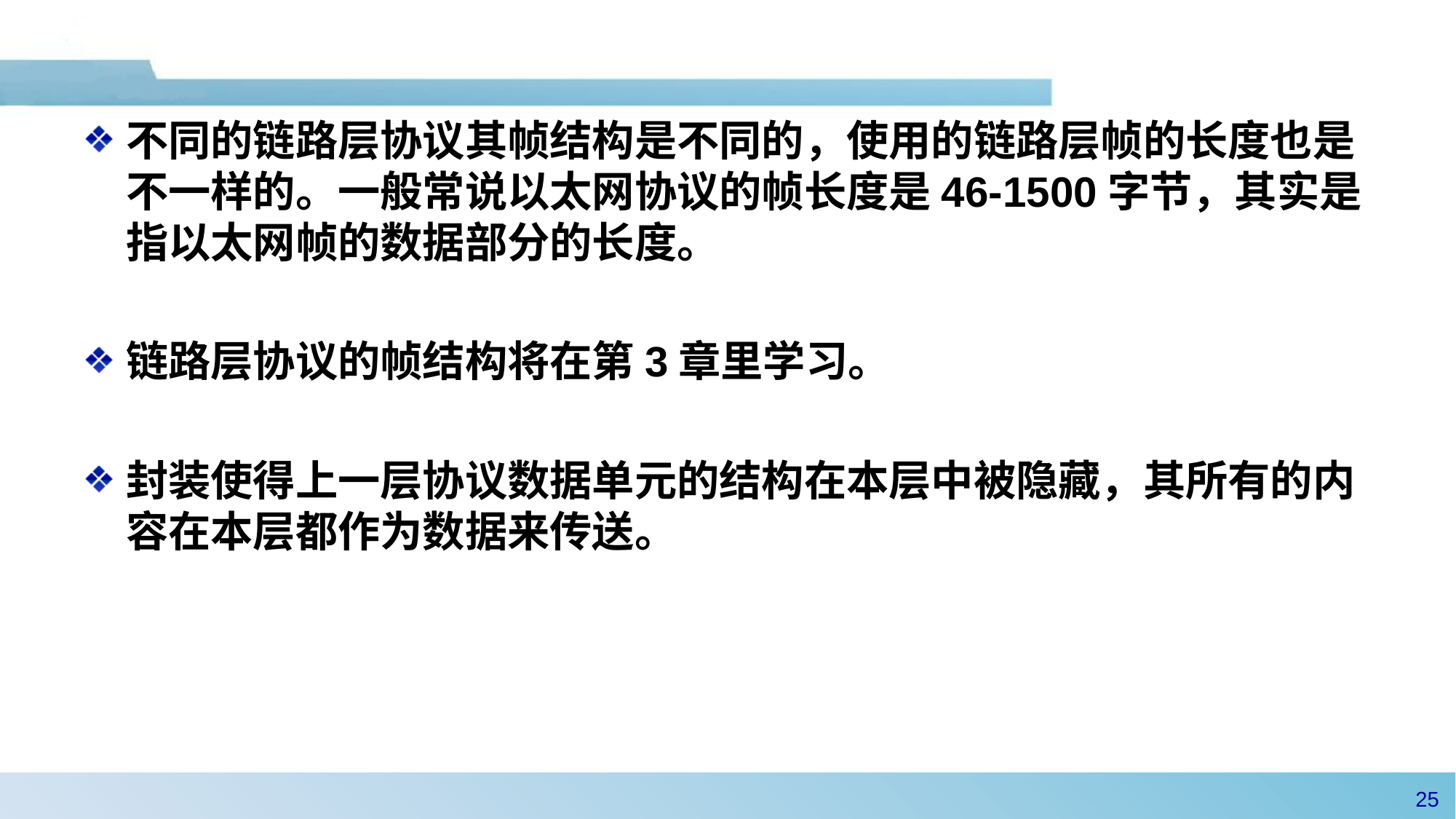

#
不同的链路层协议其帧结构是不同的，使用的链路层帧的长度也是不一样的。一般常说以太网协议的帧长度是46-1500字节，其实是指以太网帧的数据部分的长度。

链路层协议的帧结构将在第3章里学习。

封装使得上一层协议数据单元的结构在本层中被隐藏，其所有的内容在本层都作为数据来传送。
25